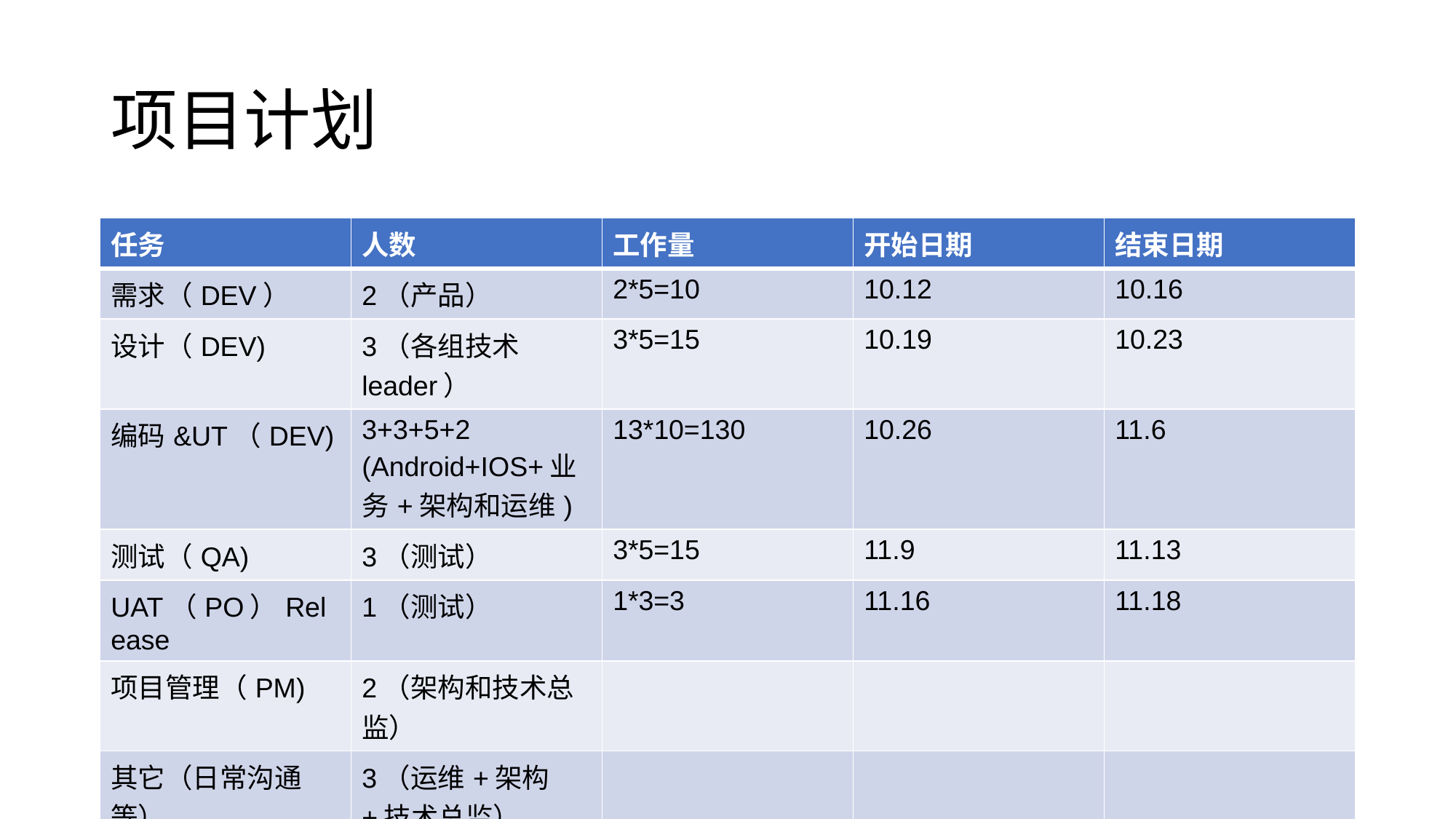

# 项目计划
| 任务 | 人数 | 工作量 | 开始日期 | 结束日期 |
| --- | --- | --- | --- | --- |
| 需求（DEV） | 2（产品） | 2\*5=10 | 10.12 | 10.16 |
| 设计（DEV) | 3（各组技术leader） | 3\*5=15 | 10.19 | 10.23 |
| 编码&UT（DEV) | 3+3+5+2 (Android+IOS+业务+架构和运维) | 13\*10=130 | 10.26 | 11.6 |
| 测试（QA) | 3（测试） | 3\*5=15 | 11.9 | 11.13 |
| UAT（PO）Release | 1（测试） | 1\*3=3 | 11.16 | 11.18 |
| 项目管理（PM) | 2（架构和技术总监） |  |  |  |
| 其它（日常沟通等） | 3（运维+架构+技术总监） |  |  |  |
| 累计 | 20 |  |  |  |